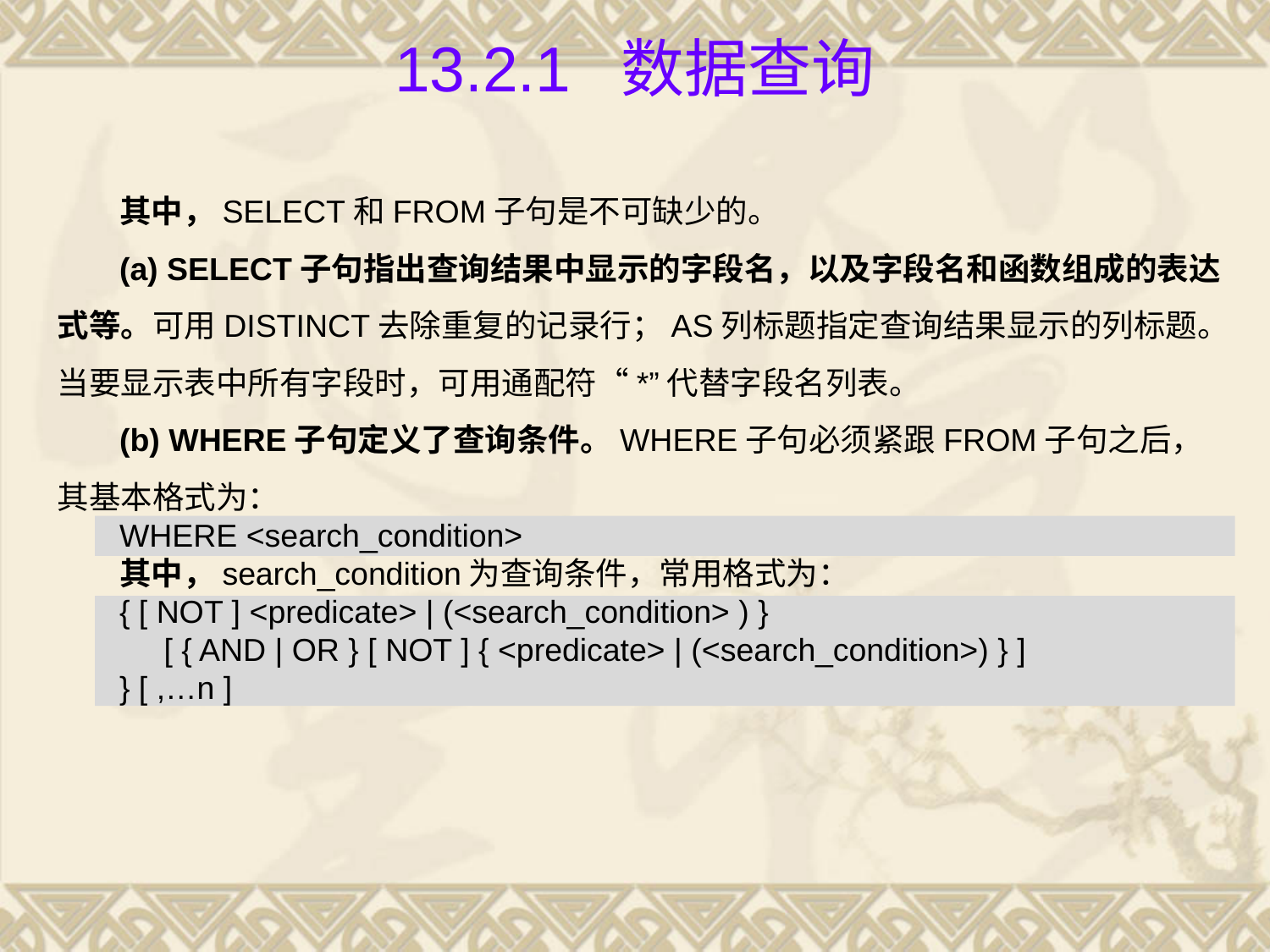

# 13.2.1  数据查询
其中，SELECT和FROM子句是不可缺少的。
(a) SELECT子句指出查询结果中显示的字段名，以及字段名和函数组成的表达式等。可用DISTINCT去除重复的记录行；AS列标题指定查询结果显示的列标题。当要显示表中所有字段时，可用通配符“*”代替字段名列表。
(b) WHERE子句定义了查询条件。WHERE子句必须紧跟FROM子句之后，其基本格式为：
WHERE <search_condition>
其中，search_condition为查询条件，常用格式为：
{ [ NOT ] <predicate> | (<search_condition> ) }
     [ { AND | OR } [ NOT ] { <predicate> | (<search_condition>) } ]
} [ ,…n ]